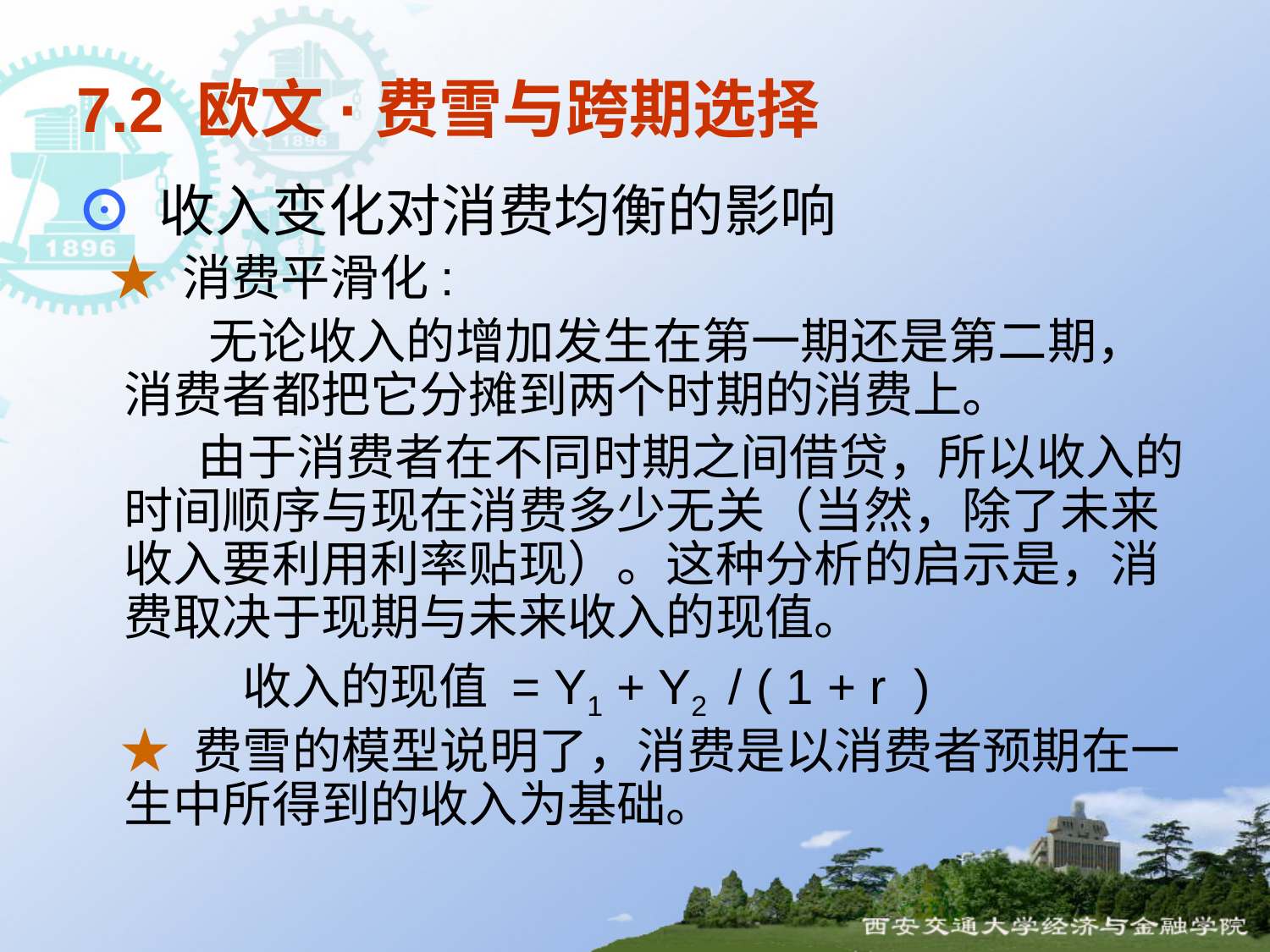

# 7.2 欧文·费雪与跨期选择
⊙ 收入变化对消费均衡的影响
   ★ 消费平滑化:
           无论收入的增加发生在第一期还是第二期，消费者都把它分摊到两个时期的消费上。
          由于消费者在不同时期之间借贷，所以收入的时间顺序与现在消费多少无关（当然，除了未来收入要利用利率贴现）。这种分析的启示是，消费取决于现期与未来收入的现值。
              收入的现值 = Y1 + Y2  / ( 1 + r  )
    ★ 费雪的模型说明了，消费是以消费者预期在一生中所得到的收入为基础。